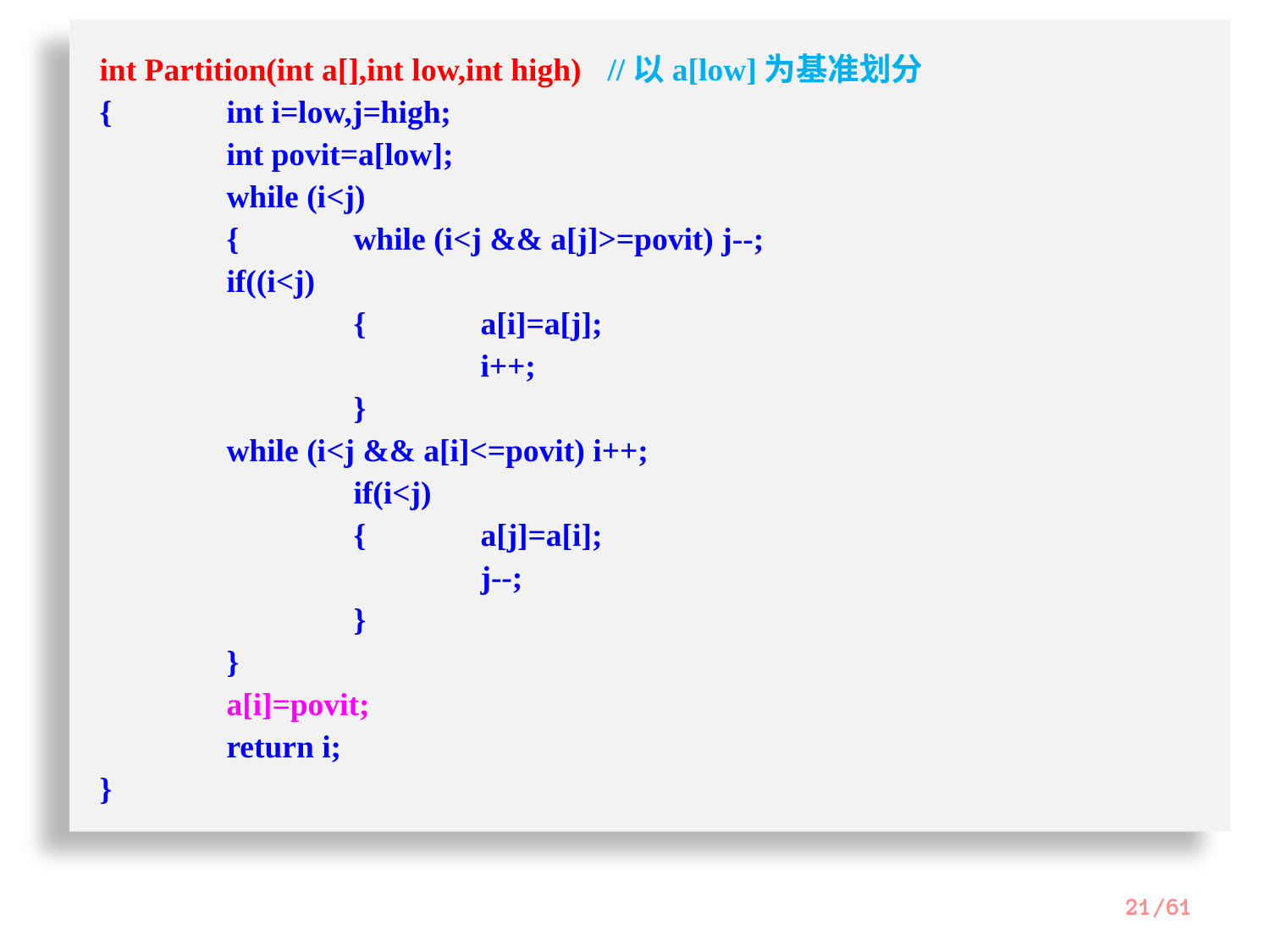

int Partition(int a[],int low,int high) 	//以a[low]为基准划分
{   	int i=low,j=high;
    	int povit=a[low];
    	while (i<j)
    	{	while (i<j && a[j]>=povit) j--;
        	if((i<j)
		{	a[i]=a[j];
			i++;
		}
        	while (i<j && a[i]<=povit) i++;
		if(i<j)
		{	a[j]=a[i];
			j--;
		}
    	}
    	a[i]=povit;
    	return i;
}
21/61